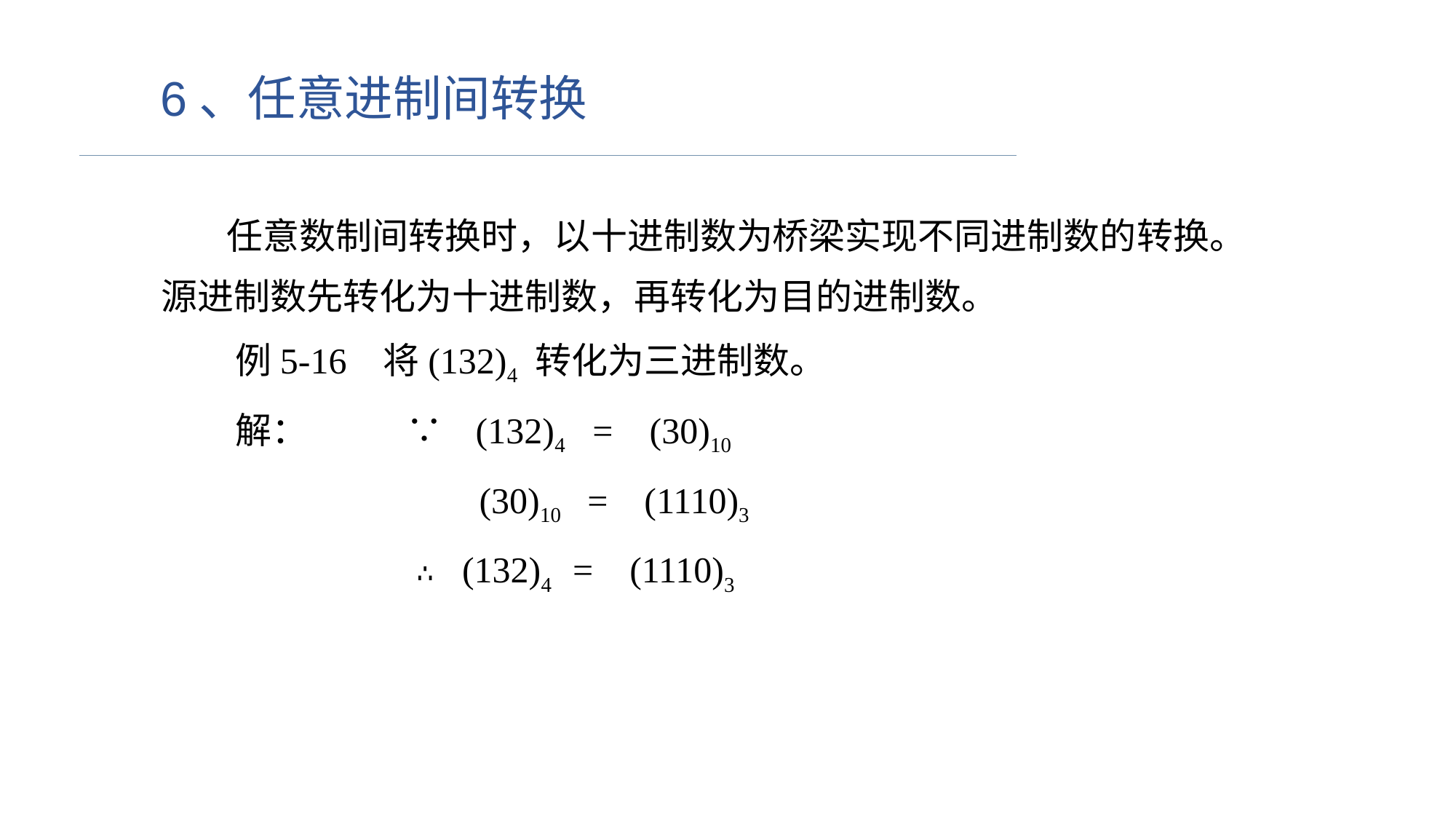

6、任意进制间转换
       任意数制间转换时，以十进制数为桥梁实现不同进制数的转换。源进制数先转化为十进制数，再转化为目的进制数。
        例5-16   将(132)4 转化为三进制数。
        解：            ∵   (132)4   =    (30)10
                                   (30)10     =    (1110)3
                            ∴   (132)4    =    (1110)3